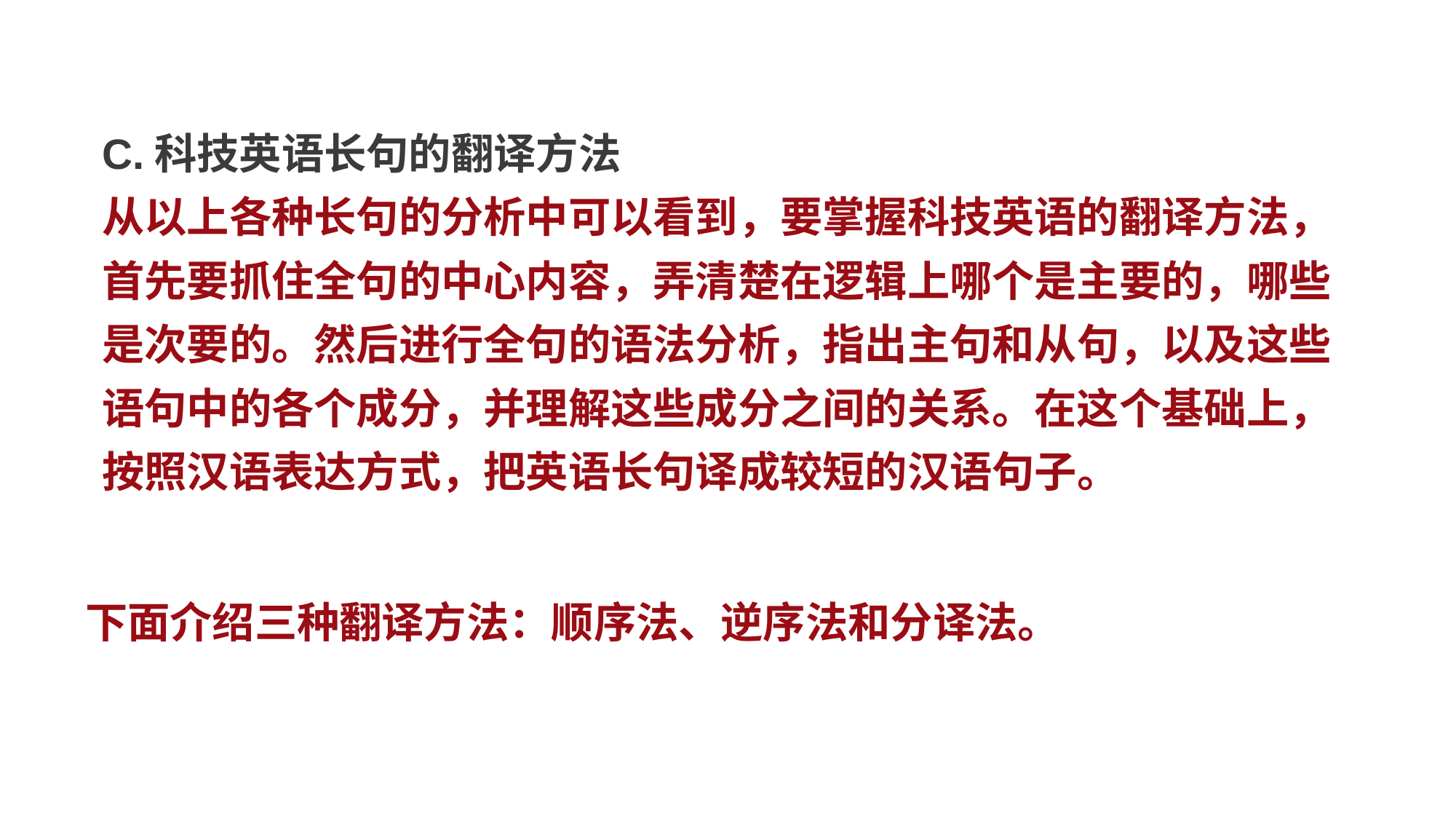

C.科技英语长句的翻译方法
从以上各种长句的分析中可以看到，要掌握科技英语的翻译方法，首先要抓住全句的中心内容，弄清楚在逻辑上哪个是主要的，哪些是次要的。然后进行全句的语法分析，指出主句和从句，以及这些语句中的各个成分，并理解这些成分之间的关系。在这个基础上，按照汉语表达方式，把英语长句译成较短的汉语句子。

下面介绍三种翻译方法：顺序法、逆序法和分译法。